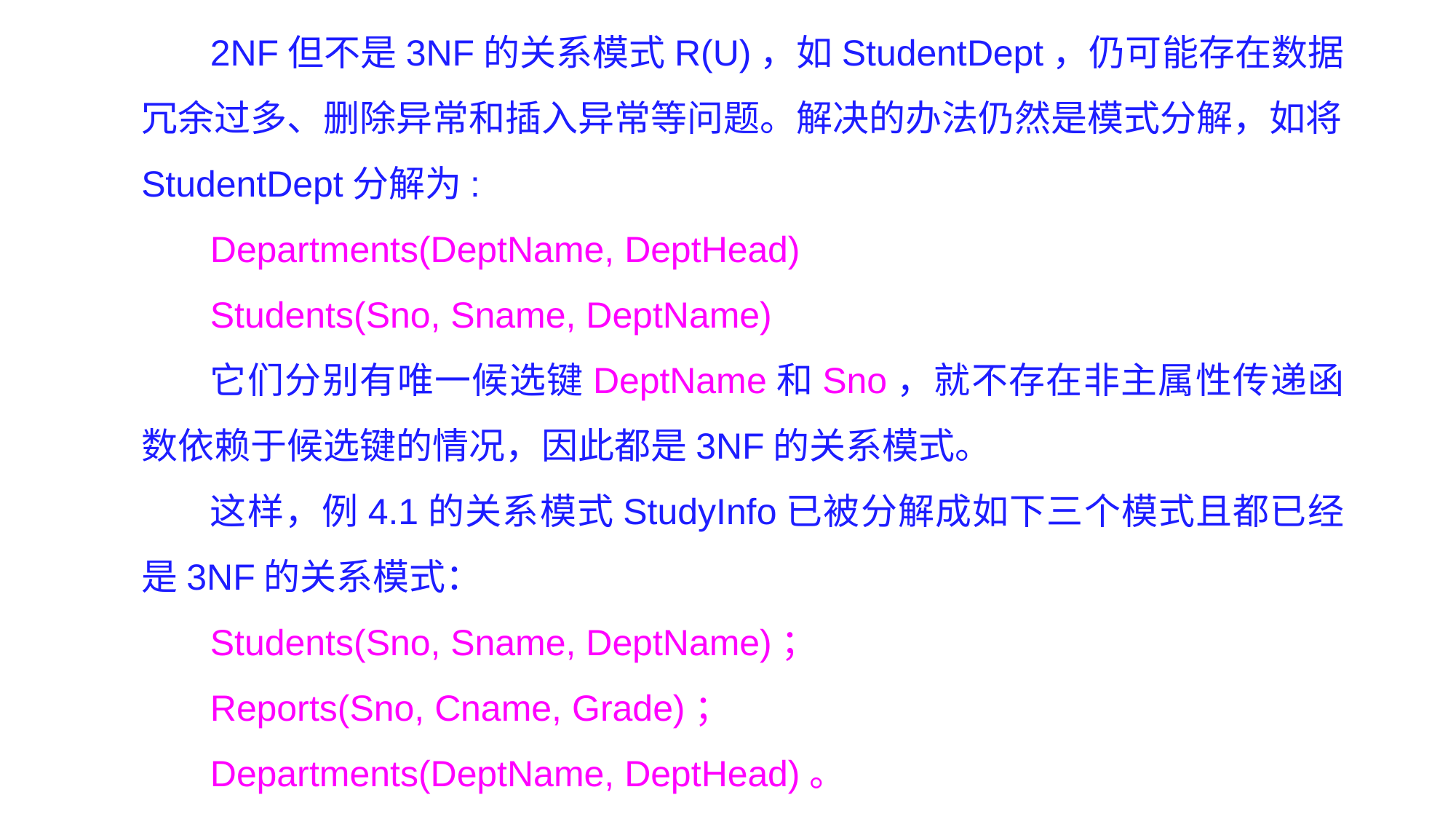

2NF但不是3NF的关系模式R(U)，如StudentDept，仍可能存在数据冗余过多、删除异常和插入异常等问题。解决的办法仍然是模式分解，如将StudentDept分解为:
Departments(DeptName, DeptHead)
Students(Sno, Sname, DeptName)
它们分别有唯一候选键DeptName和Sno，就不存在非主属性传递函数依赖于候选键的情况，因此都是3NF的关系模式。
这样，例4.1的关系模式StudyInfo已被分解成如下三个模式且都已经是3NF的关系模式：
Students(Sno, Sname, DeptName)；
Reports(Sno, Cname, Grade)；
Departments(DeptName, DeptHead)。